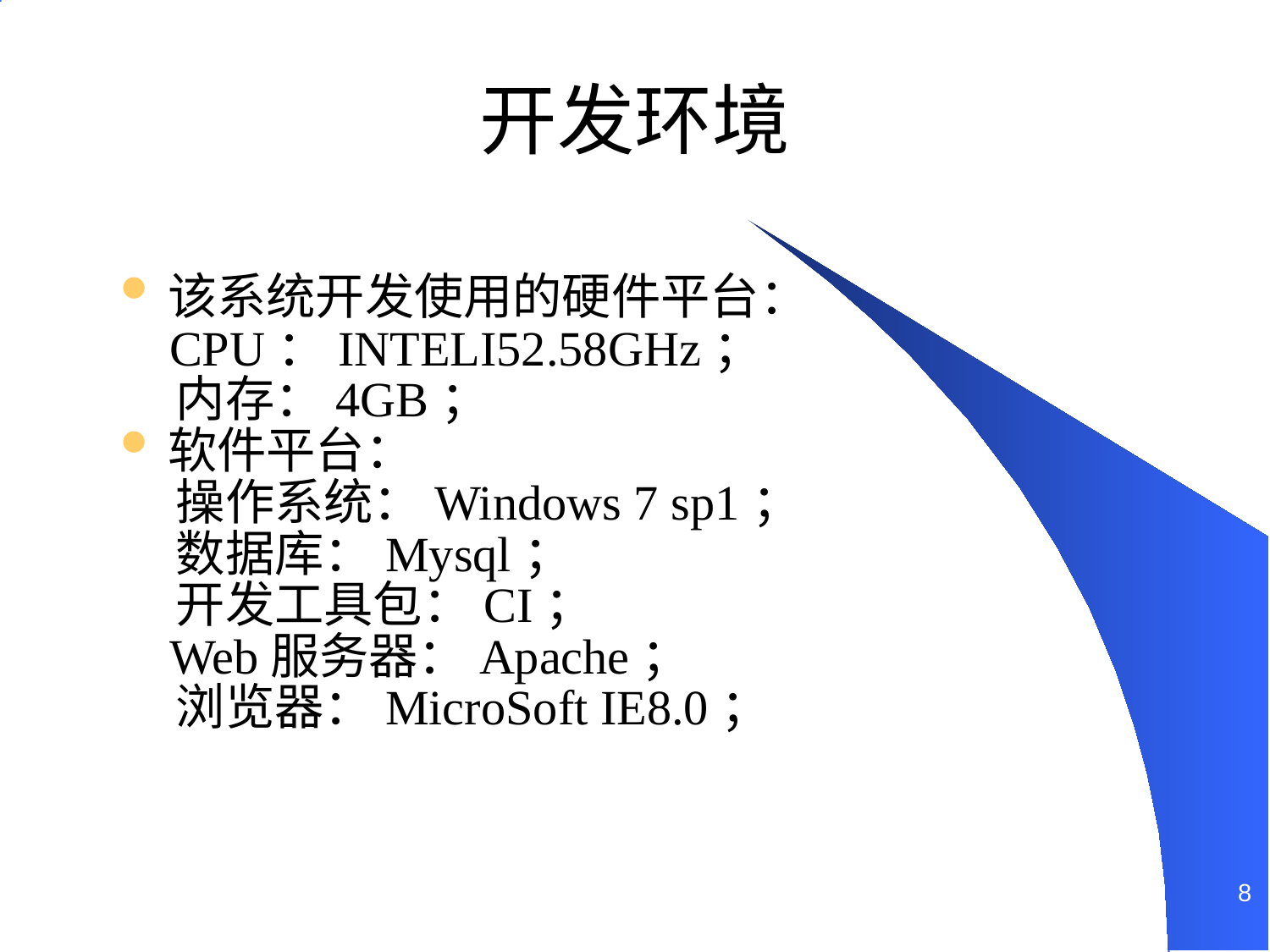

# 开发环境
该系统开发使用的硬件平台：
    CPU：INTELI52.58GHz；
    内存：4GB；
软件平台：
    操作系统：Windows 7 sp1；
    数据库：Mysql；
    开发工具包：CI；
    Web服务器：Apache；
    浏览器：MicroSoft IE8.0；
8